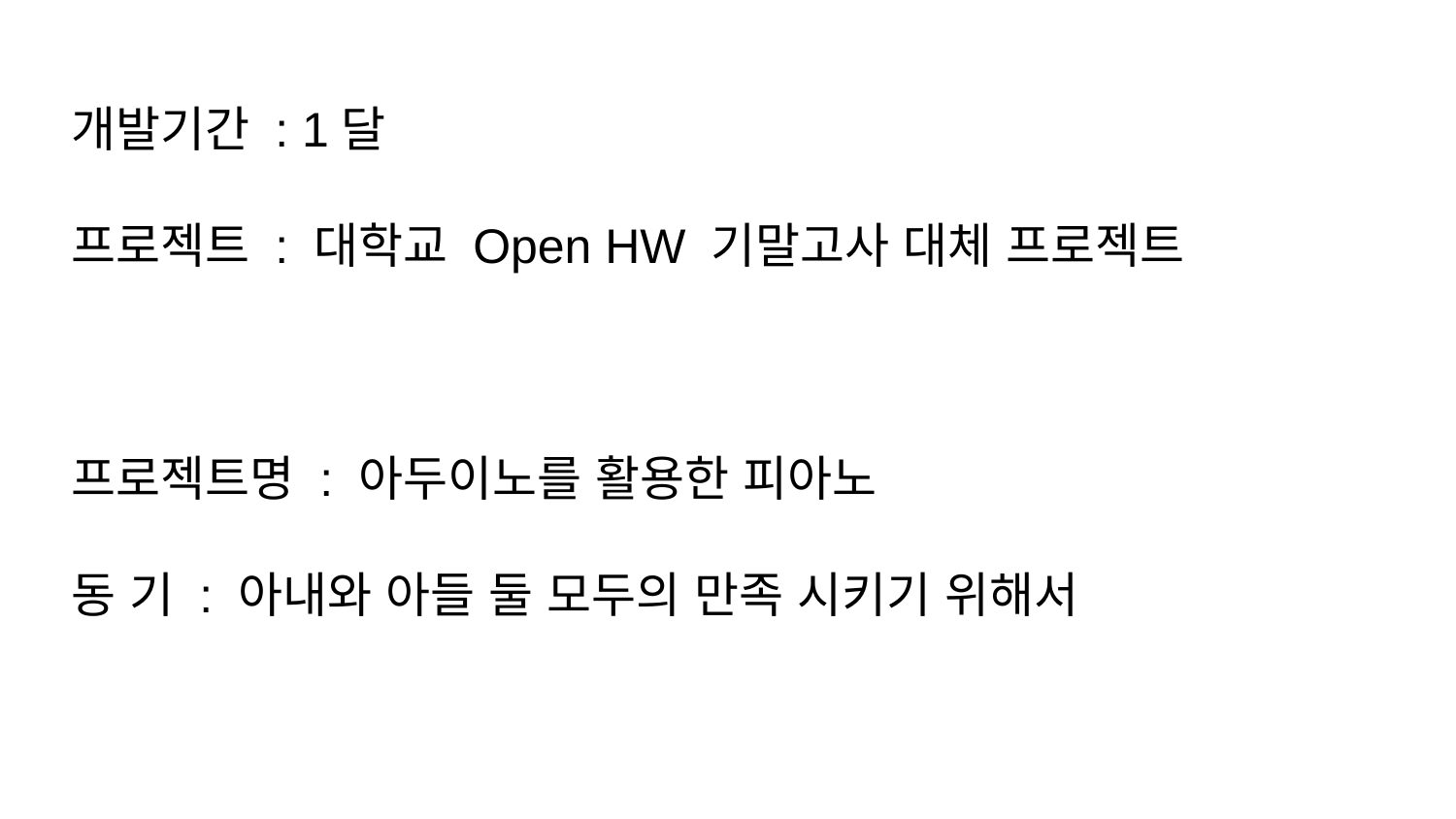

개발기간 : 1달

프로젝트 : 대학교 Open HW 기말고사 대체 프로젝트

프로젝트명 : 아두이노를 활용한 피아노

동 기 : 아내와 아들 둘 모두의 만족 시키기 위해서